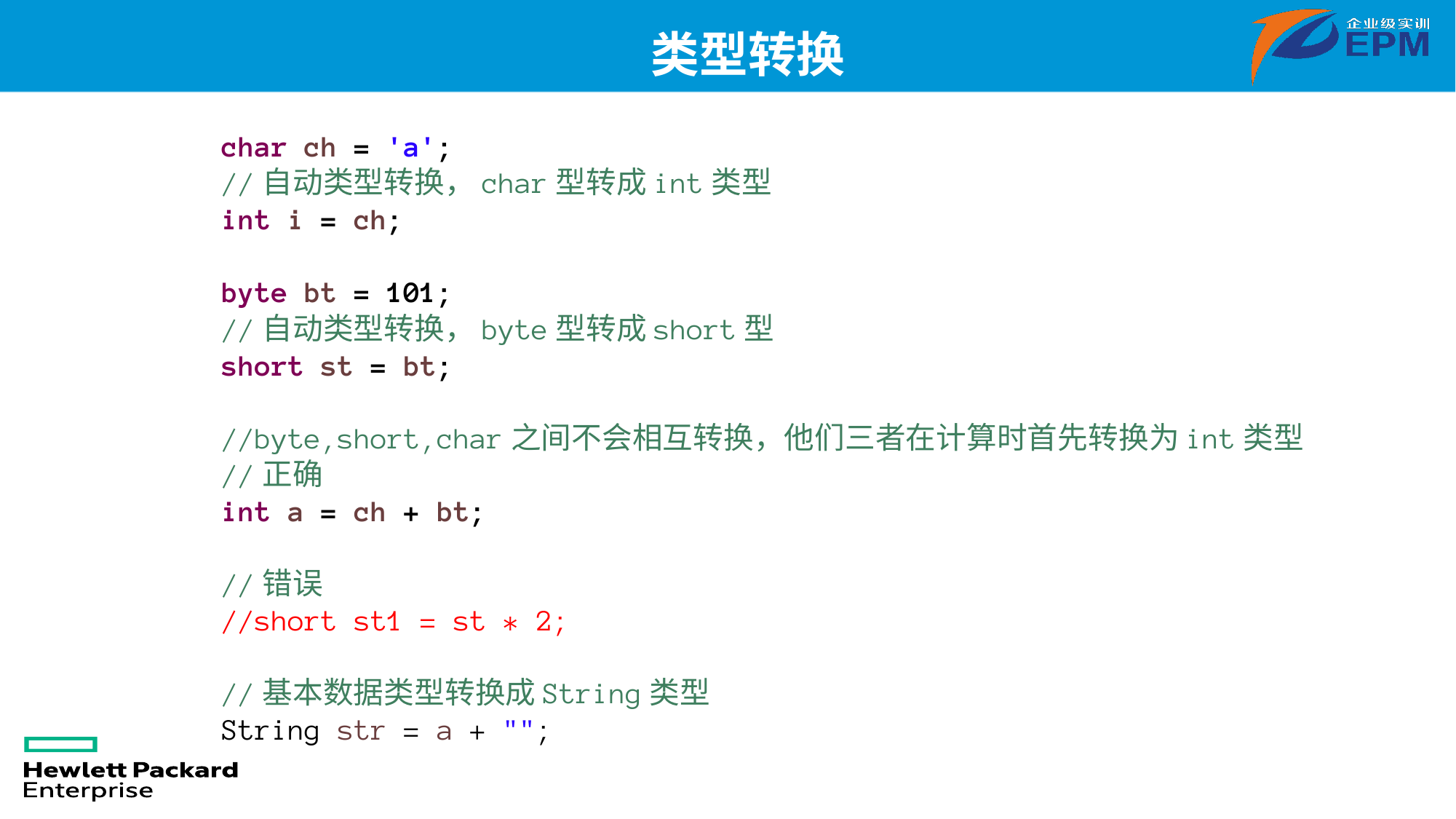

# 类型转换
char ch = 'a';
//自动类型转换，char型转成int类型
int i = ch;

byte bt = 101;
//自动类型转换，byte型转成short型
short st = bt;

//byte,short,char之间不会相互转换，他们三者在计算时首先转换为int类型
//正确
int a = ch + bt;

//错误
//short st1 = st * 2;

//基本数据类型转换成String类型
String str = a + "";